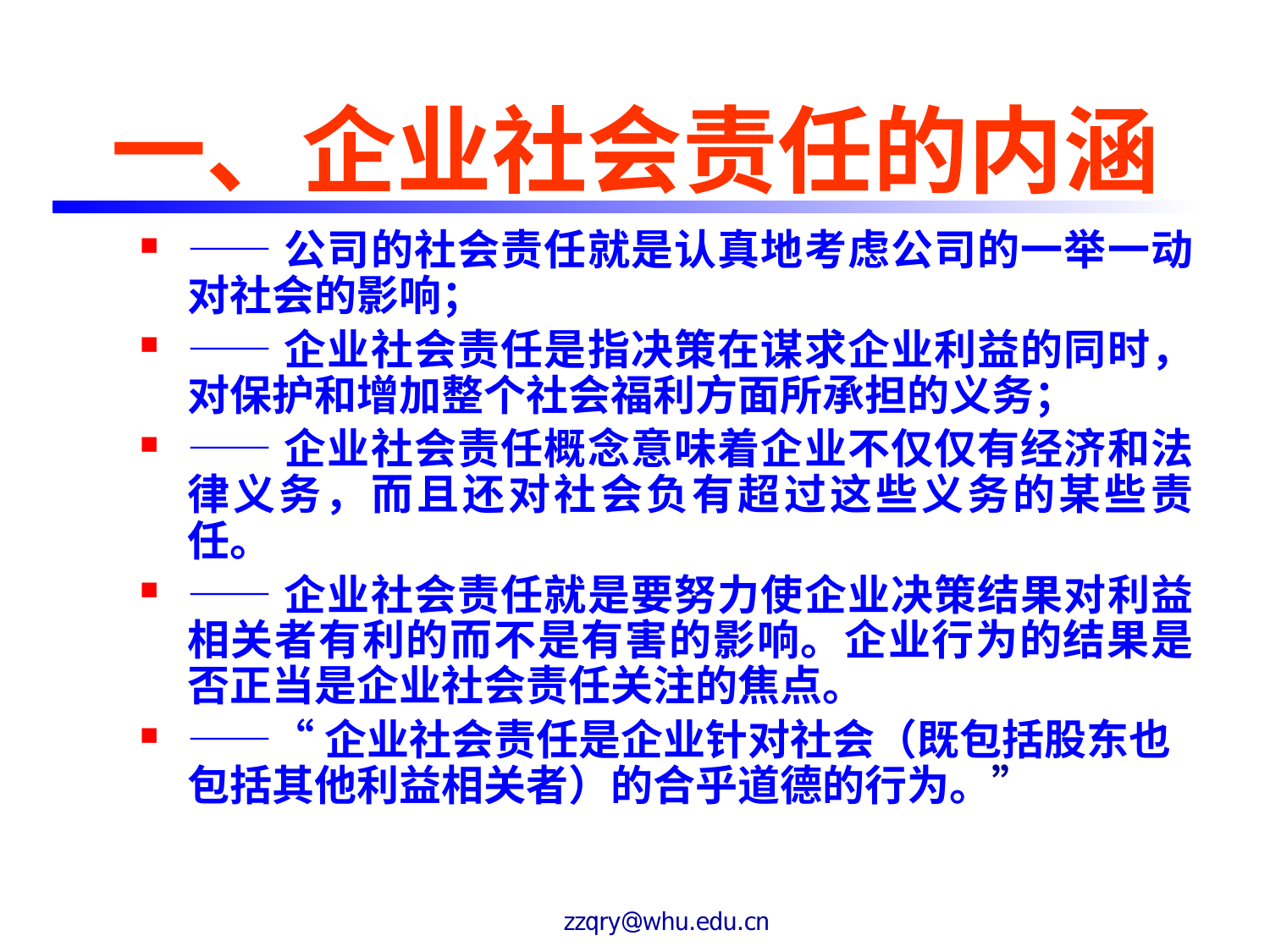

# 一、企业社会责任的内涵
——公司的社会责任就是认真地考虑公司的一举一动对社会的影响；
——企业社会责任是指决策在谋求企业利益的同时，对保护和增加整个社会福利方面所承担的义务；
——企业社会责任概念意味着企业不仅仅有经济和法律义务，而且还对社会负有超过这些义务的某些责任。
——企业社会责任就是要努力使企业决策结果对利益相关者有利的而不是有害的影响。企业行为的结果是否正当是企业社会责任关注的焦点。
——“企业社会责任是企业针对社会（既包括股东也包括其他利益相关者）的合乎道德的行为。”

zzqry@whu.edu.cn
6